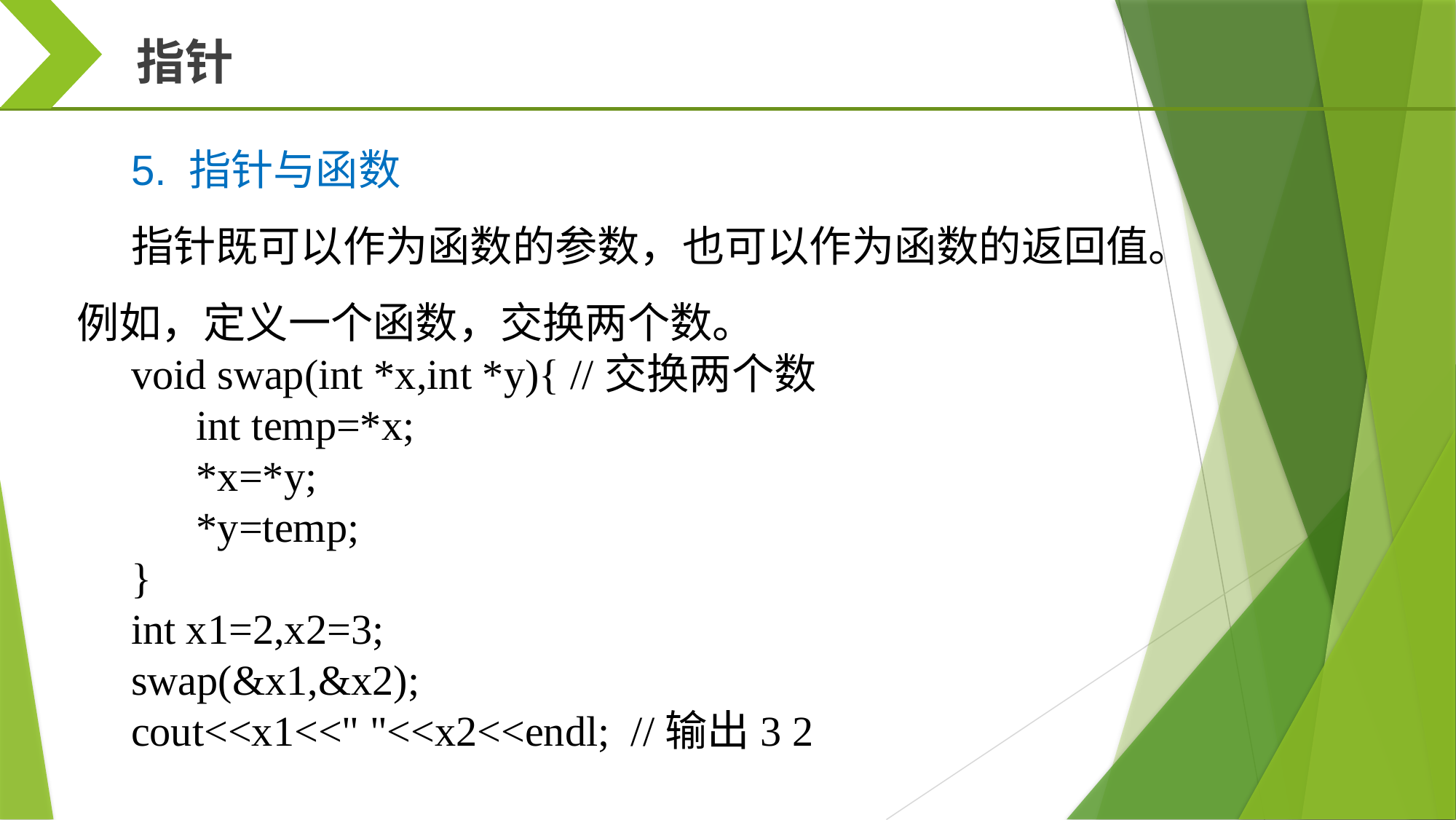

指针
5. 指针与函数
指针既可以作为函数的参数，也可以作为函数的返回值。例如，定义一个函数，交换两个数。
void swap(int *x,int *y){ //交换两个数
	 int temp=*x;
	 *x=*y;
	 *y=temp;
}
int x1=2,x2=3;
swap(&x1,&x2);
cout<<x1<<" "<<x2<<endl;  //输出3 2